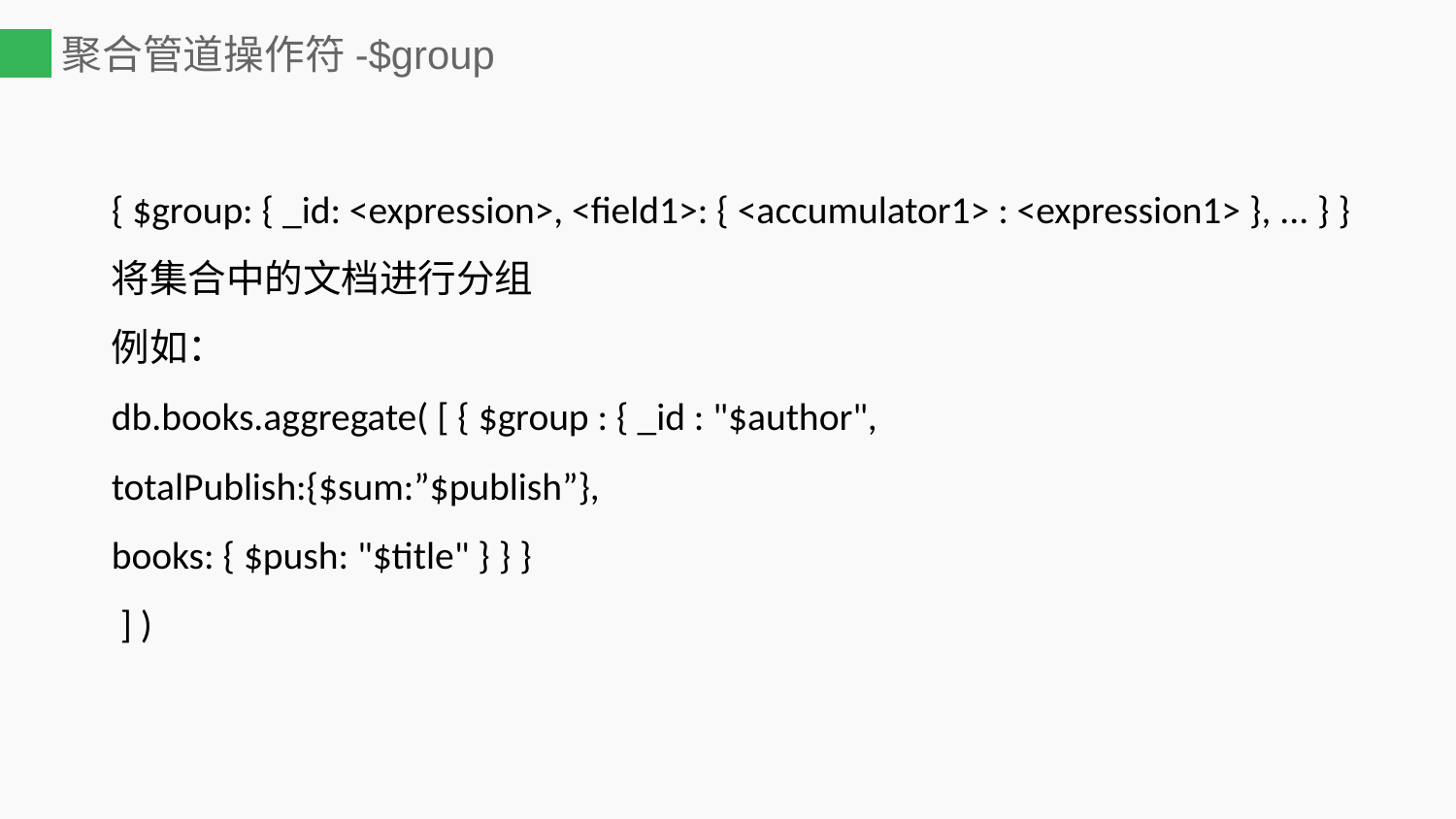

# 聚合管道操作符-$group
{ $group: { _id: <expression>, <field1>: { <accumulator1> : <expression1> }, ... } }
将集合中的文档进行分组
例如：
db.books.aggregate( [ { $group : { _id : "$author",
totalPublish:{$sum:”$publish”},
books: { $push: "$title" } } }
 ] )